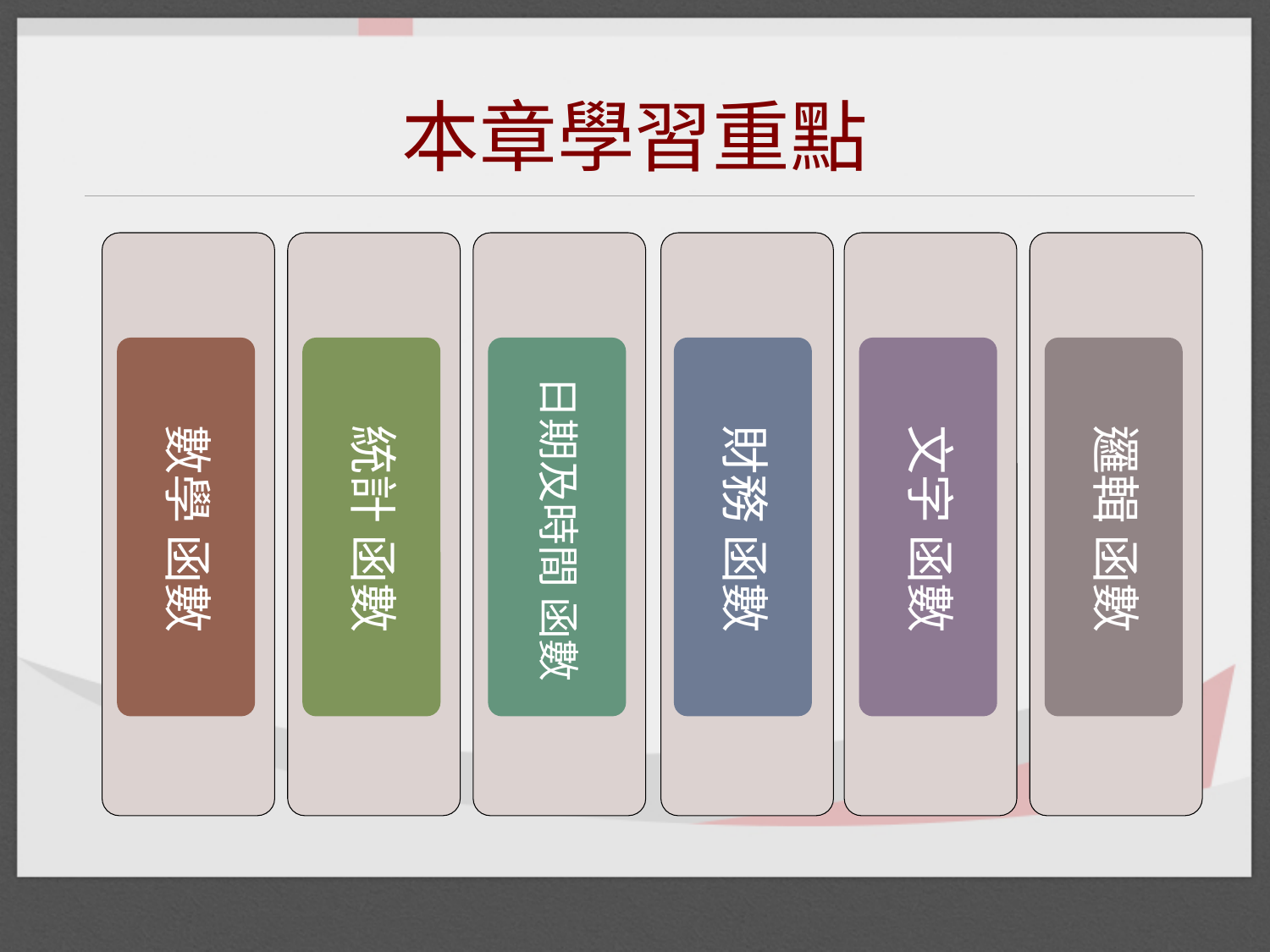

# 本章學習重點

數學 函數

統計 函數

日期及時間 函數

財務 函數

文字 函數

邏輯 函數